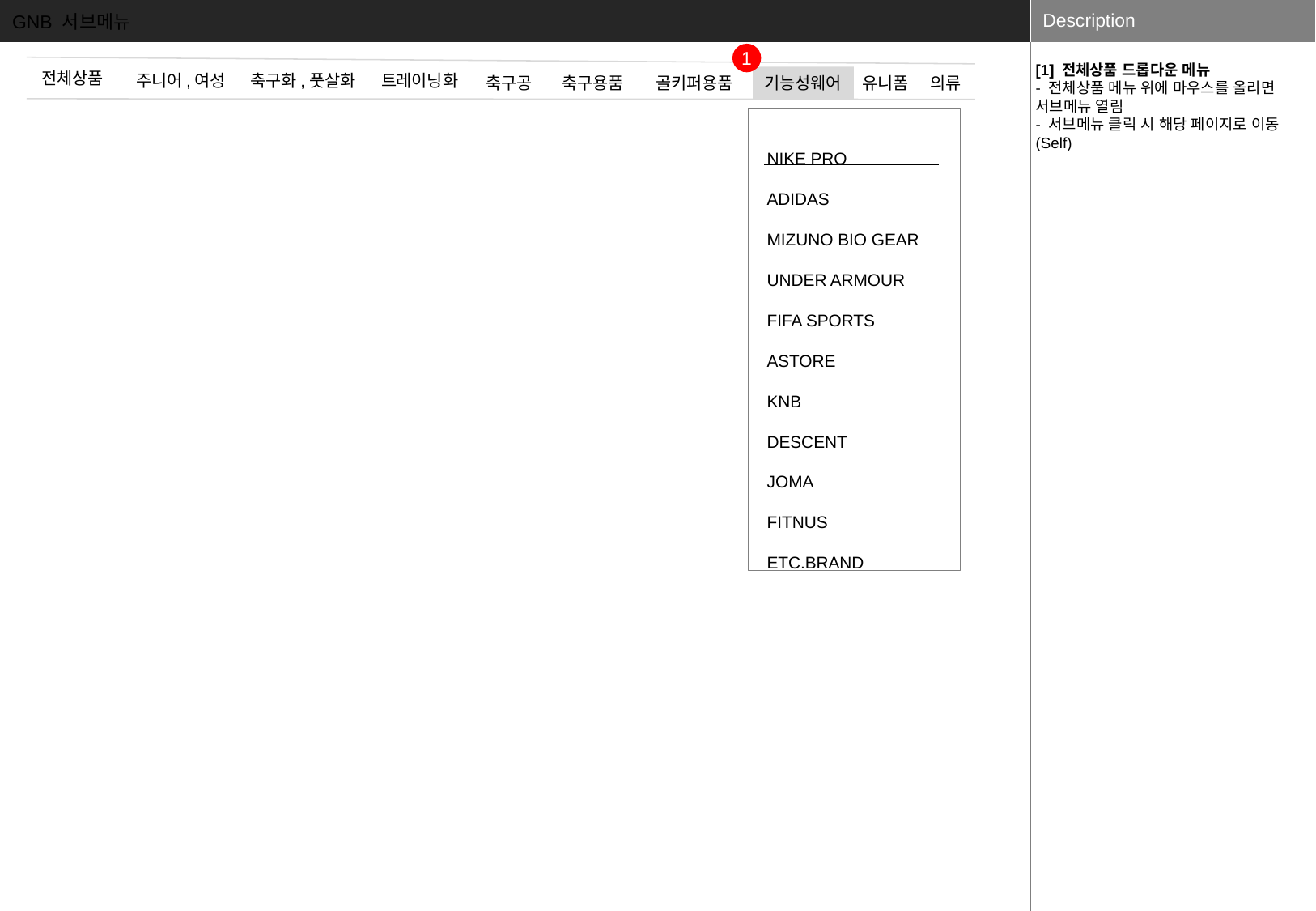

GNB 서브메뉴

[1] 전체상품 드롭다운 메뉴
- 전체상품 메뉴 위에 마우스를 올리면 서브메뉴 열림
- 서브메뉴 클릭 시 해당 페이지로 이동(Self)
1
전체상품
축구화,풋살화
주니어,여성
트레이닝화
축구공
기능성웨어
골키퍼용품
유니폼
의류
축구용품

NIKE PRO
ADIDAS
MIZUNO BIO GEAR
UNDER ARMOUR
FIFA SPORTS
ASTORE
KNB
DESCENT
JOMA
FITNUS
ETC.BRAND